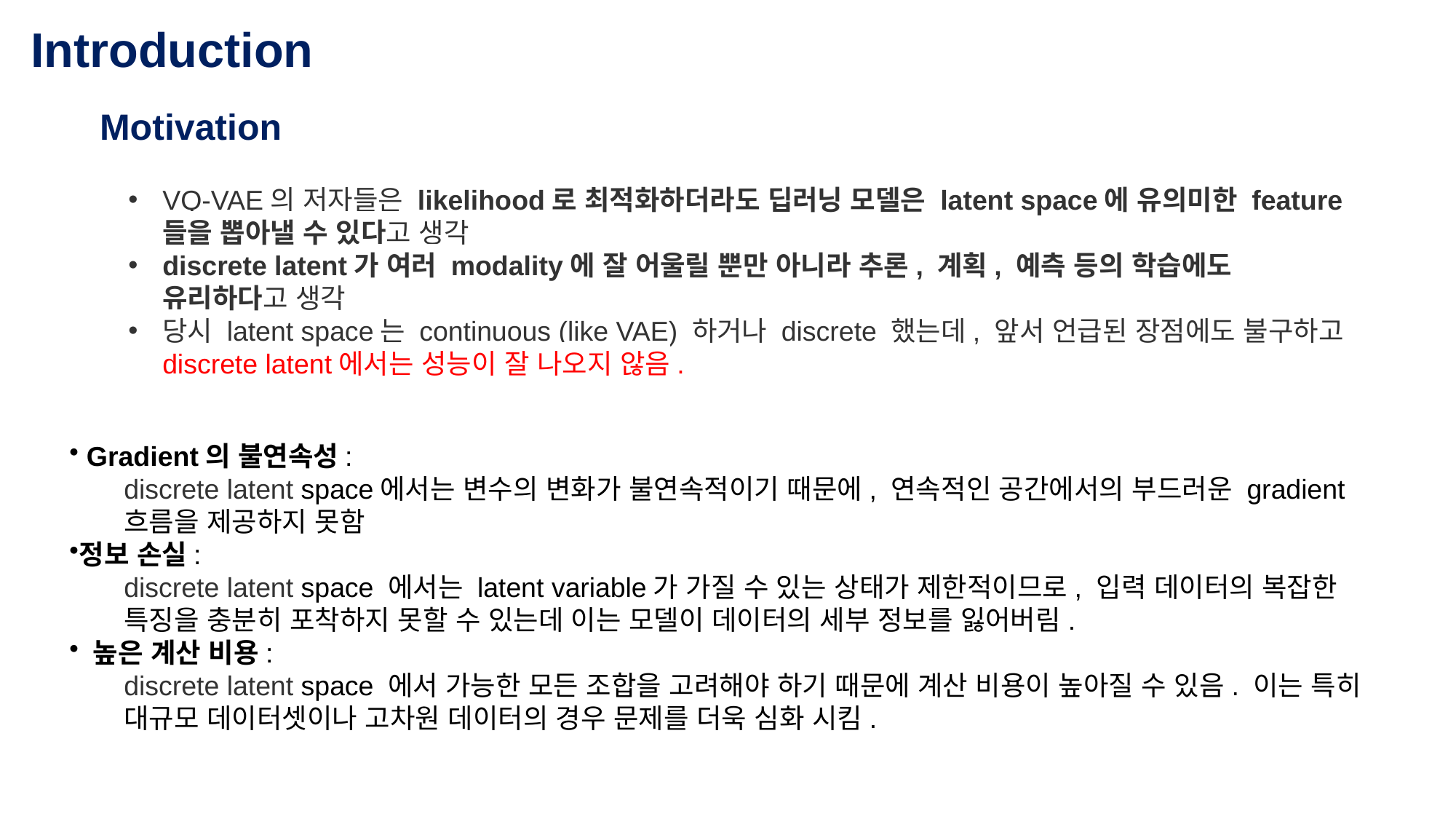

Introduction
Motivation
VQ-VAE의 저자들은 likelihood로 최적화하더라도 딥러닝 모델은 latent space에 유의미한 feature들을 뽑아낼 수 있다고 생각
discrete latent가 여러 modality에 잘 어울릴 뿐만 아니라 추론, 계획, 예측 등의 학습에도 유리하다고 생각
당시 latent space는 continuous (like VAE) 하거나 discrete 했는데, 앞서 언급된 장점에도 불구하고 discrete latent에서는 성능이 잘 나오지 않음.
 Gradient의 불연속성:
discrete latent space에서는 변수의 변화가 불연속적이기 때문에, 연속적인 공간에서의 부드러운 gradient 흐름을 제공하지 못함
정보 손실:
discrete latent space 에서는 latent variable가 가질 수 있는 상태가 제한적이므로, 입력 데이터의 복잡한 특징을 충분히 포착하지 못할 수 있는데 이는 모델이 데이터의 세부 정보를 잃어버림.
 높은 계산 비용:
discrete latent space 에서 가능한 모든 조합을 고려해야 하기 때문에 계산 비용이 높아질 수 있음. 이는 특히 대규모 데이터셋이나 고차원 데이터의 경우 문제를 더욱 심화 시킴.